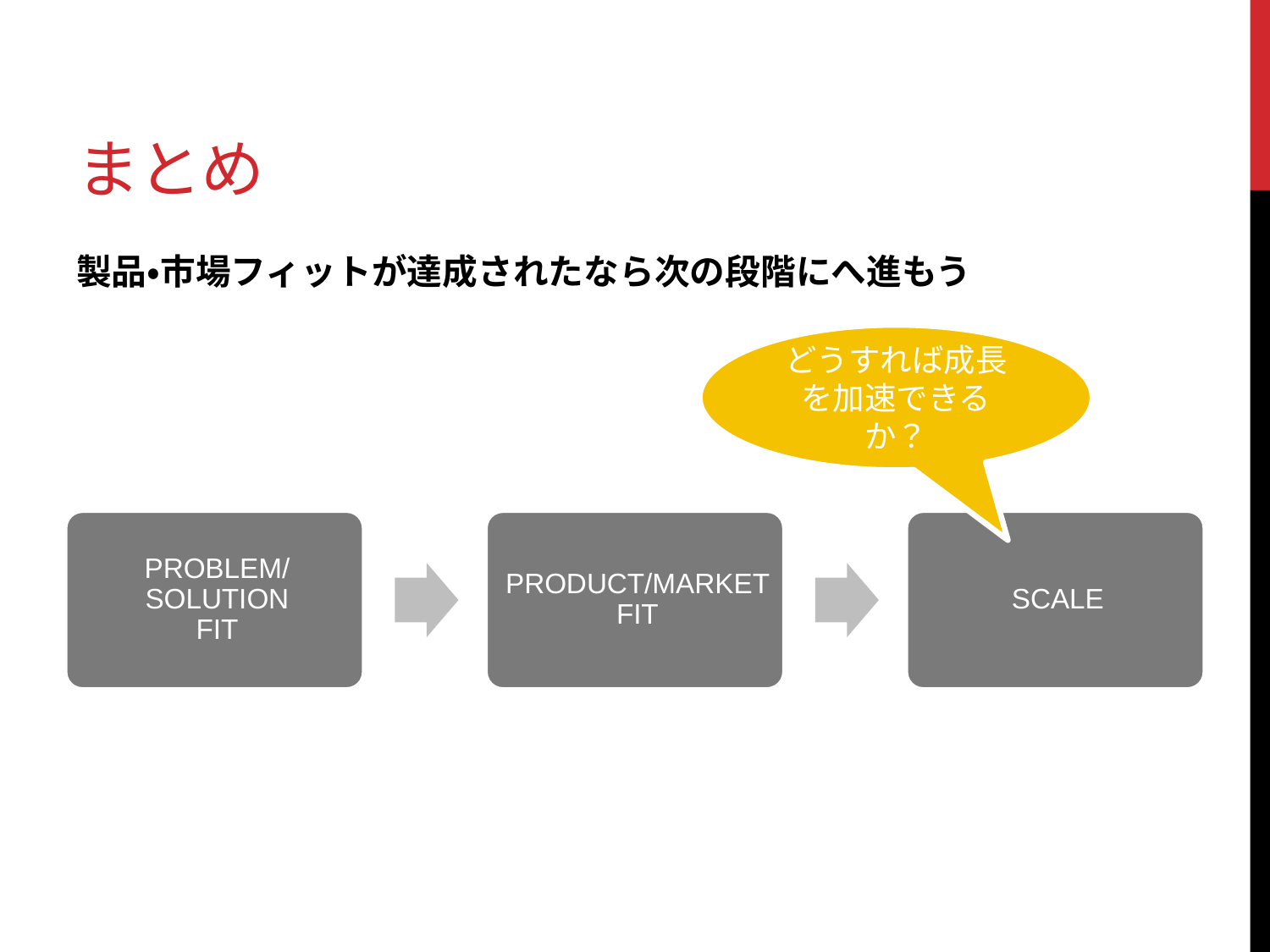

# まとめ
製品・市場フィットが達成されたなら次の段階にへ進もう
PROBLEM/SOLUTION
FIT

PRODUCT/MARKET
FIT

SCALE
どうすれば成長を加速できるか？